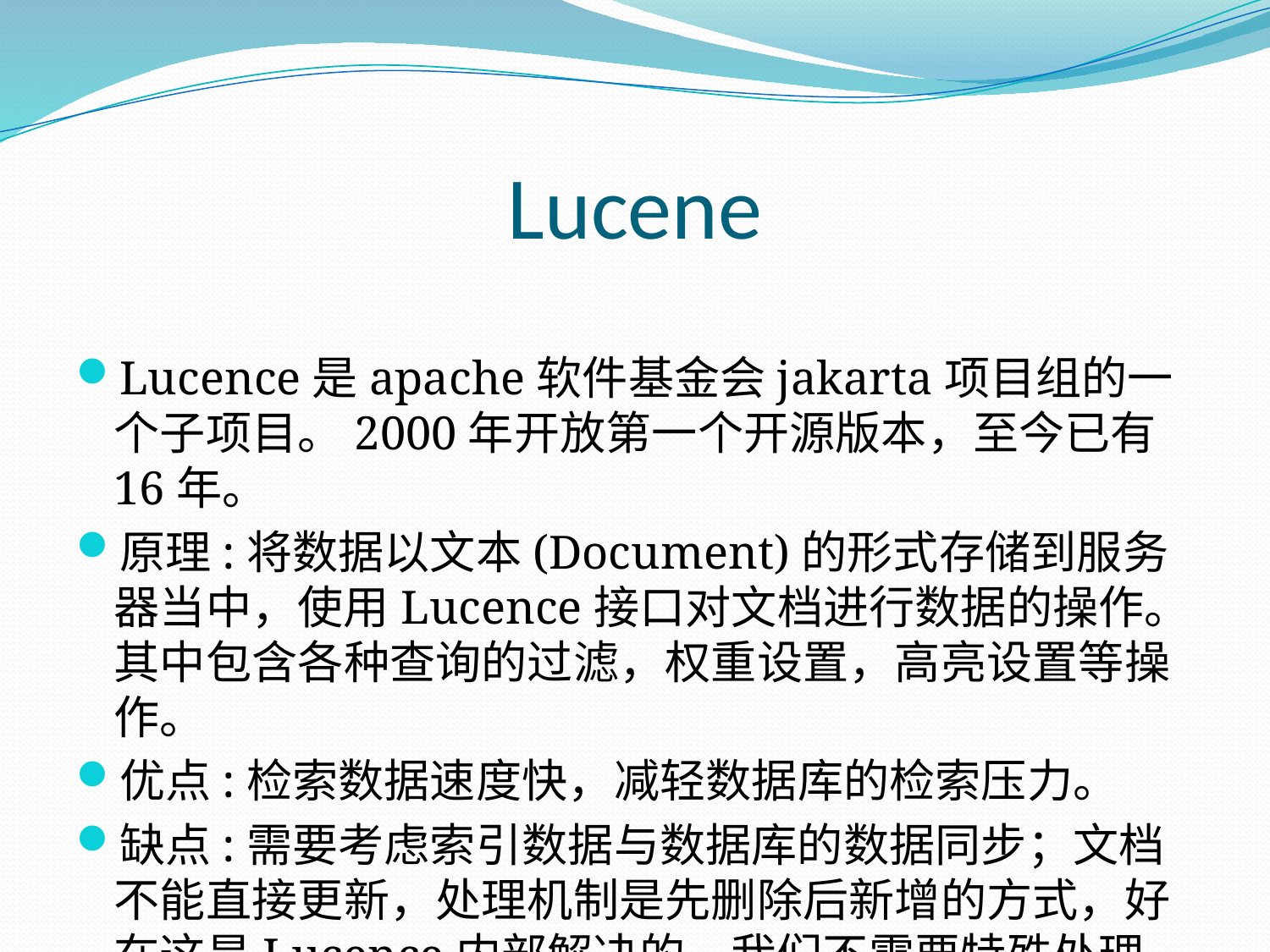

# Lucene
Lucence是apache软件基金会jakarta项目组的一个子项目。2000年开放第一个开源版本，至今已有16年。
原理:将数据以文本(Document)的形式存储到服务器当中，使用Lucence接口对文档进行数据的操作。其中包含各种查询的过滤，权重设置，高亮设置等操作。
优点:检索数据速度快，减轻数据库的检索压力。
缺点:需要考虑索引数据与数据库的数据同步；文档不能直接更新，处理机制是先删除后新增的方式，好在这是Lucence内部解决的，我们不需要特殊处理。